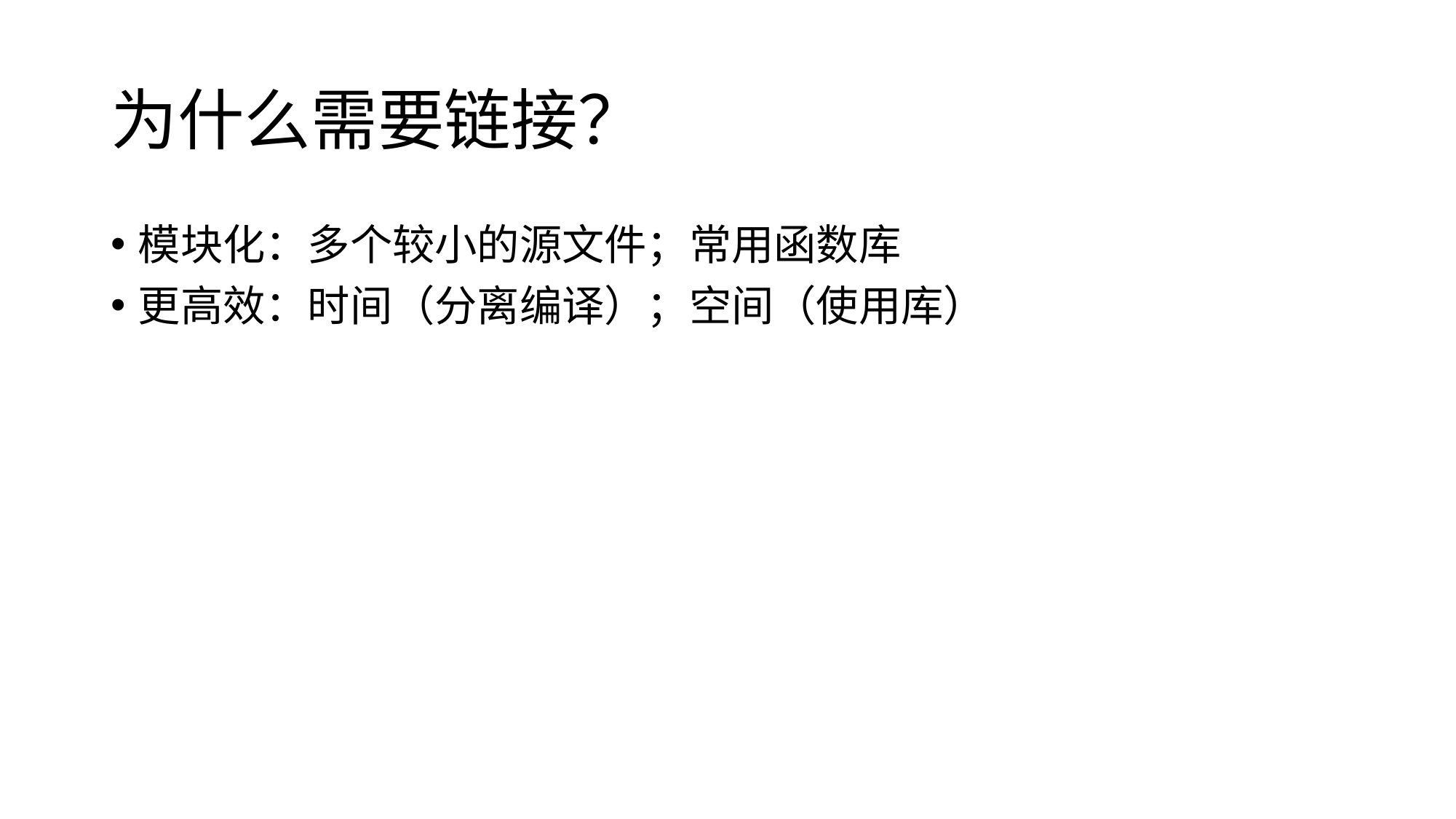

# 为什么需要链接？
模块化：多个较小的源文件；常用函数库
更高效：时间（分离编译）；空间（使用库）